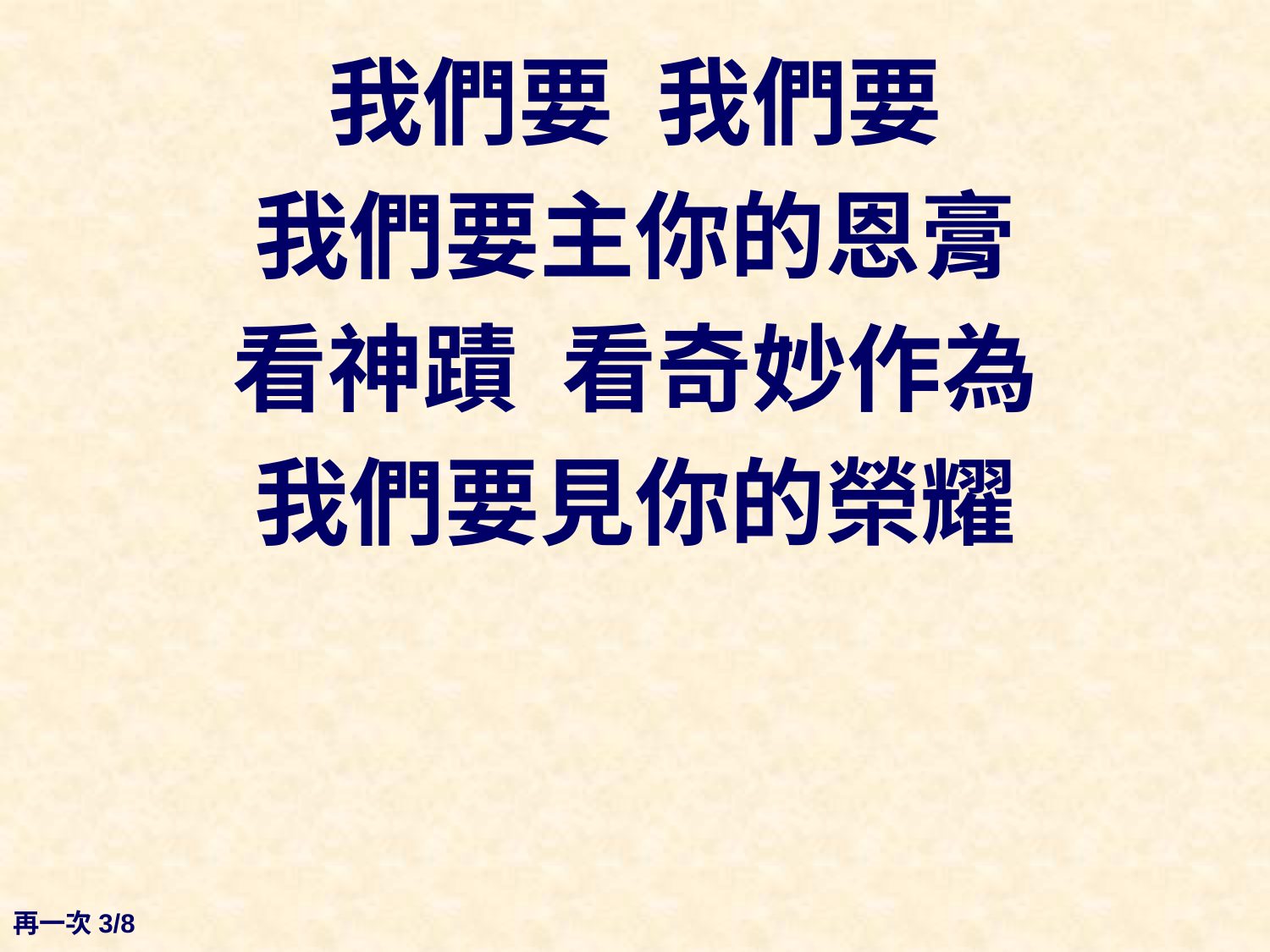

我們要  我們要
我們要主你的恩膏
看神蹟  看奇妙作為
我們要見你的榮耀
再一次3/8